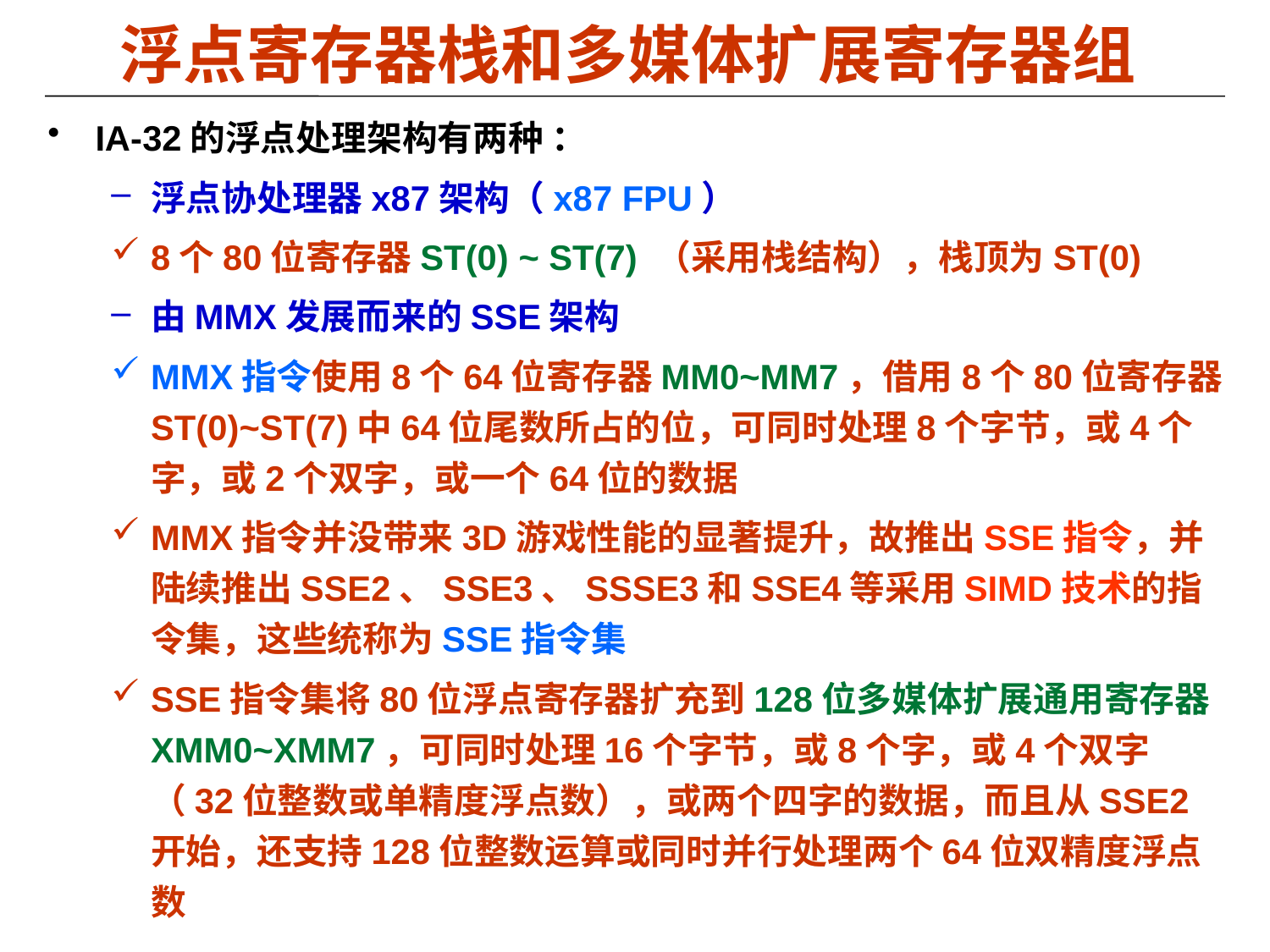

# 浮点寄存器栈和多媒体扩展寄存器组
IA-32的浮点处理架构有两种 ：
浮点协处理器x87架构（x87 FPU）
8个80位寄存器ST(0) ~ ST(7) （采用栈结构），栈顶为ST(0)
由MMX发展而来的SSE架构
MMX指令使用8个64位寄存器MM0~MM7，借用8个80位寄存器ST(0)~ST(7)中64位尾数所占的位，可同时处理8个字节，或4个字，或2个双字，或一个64位的数据
MMX指令并没带来3D游戏性能的显著提升，故推出SSE指令，并陆续推出SSE2、SSE3、SSSE3和SSE4等采用SIMD技术的指令集，这些统称为SSE指令集
SSE指令集将80位浮点寄存器扩充到128位多媒体扩展通用寄存器XMM0~XMM7，可同时处理16个字节，或8个字，或4个双字（32位整数或单精度浮点数），或两个四字的数据，而且从SSE2开始，还支持128位整数运算或同时并行处理两个64位双精度浮点数